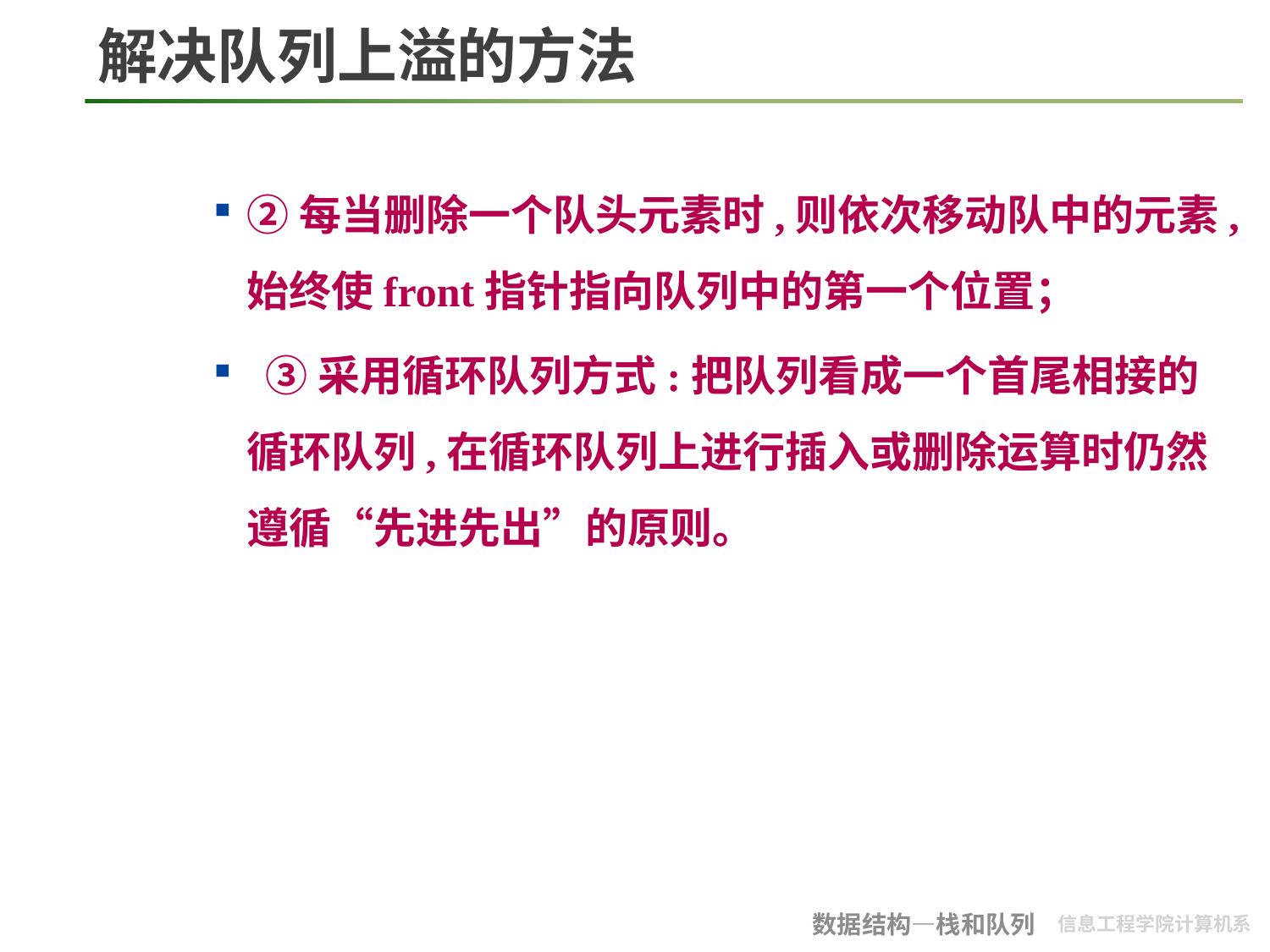

# 解决队列上溢的方法
②每当删除一个队头元素时,则依次移动队中的元素,始终使front指针指向队列中的第一个位置；
  ③采用循环队列方式:把队列看成一个首尾相接的循环队列,在循环队列上进行插入或删除运算时仍然遵循“先进先出”的原则。